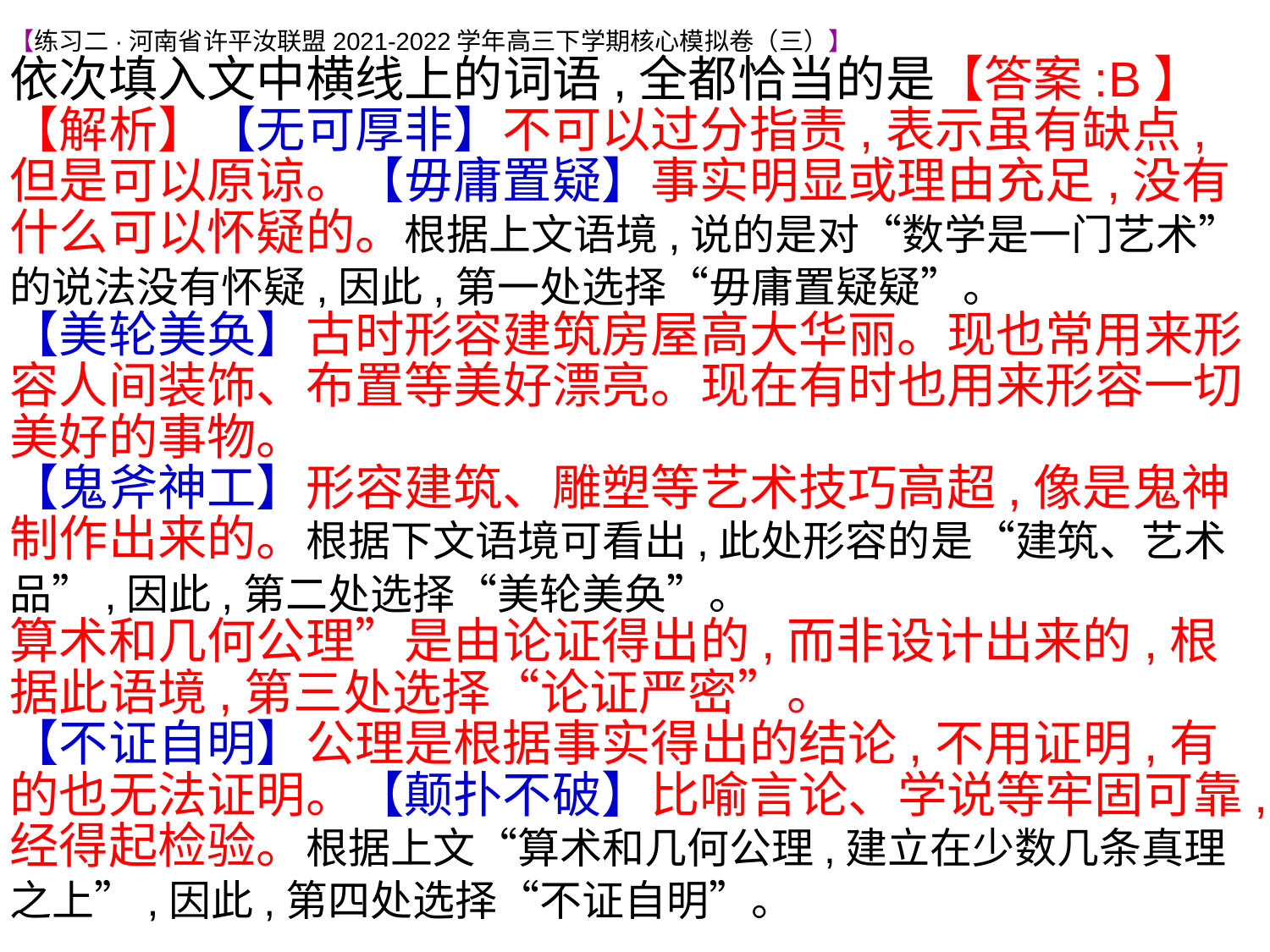

【练习二·河南省许平汝联盟2021-2022学年高三下学期核心模拟卷（三）】
依次填入文中横线上的词语,全都恰当的是【答案:B】【解析】【无可厚非】不可以过分指责,表示虽有缺点,但是可以原谅。【毋庸置疑】事实明显或理由充足,没有什么可以怀疑的。根据上文语境,说的是对“数学是一门艺术”的说法没有怀疑,因此,第一处选择“毋庸置疑疑”。
【美轮美奂】古时形容建筑房屋高大华丽。现也常用来形容人间装饰、布置等美好漂亮。现在有时也用来形容一切美好的事物。
【鬼斧神工】形容建筑、雕塑等艺术技巧高超,像是鬼神制作出来的。根据下文语境可看出,此处形容的是“建筑、艺术品”,因此,第二处选择“美轮美奂”。
算术和几何公理”是由论证得出的,而非设计出来的,根据此语境,第三处选择“论证严密”。
【不证自明】公理是根据事实得出的结论,不用证明,有的也无法证明。【颠扑不破】比喻言论、学说等牢固可靠,经得起检验。根据上文“算术和几何公理,建立在少数几条真理之上”,因此,第四处选择“不证自明”。